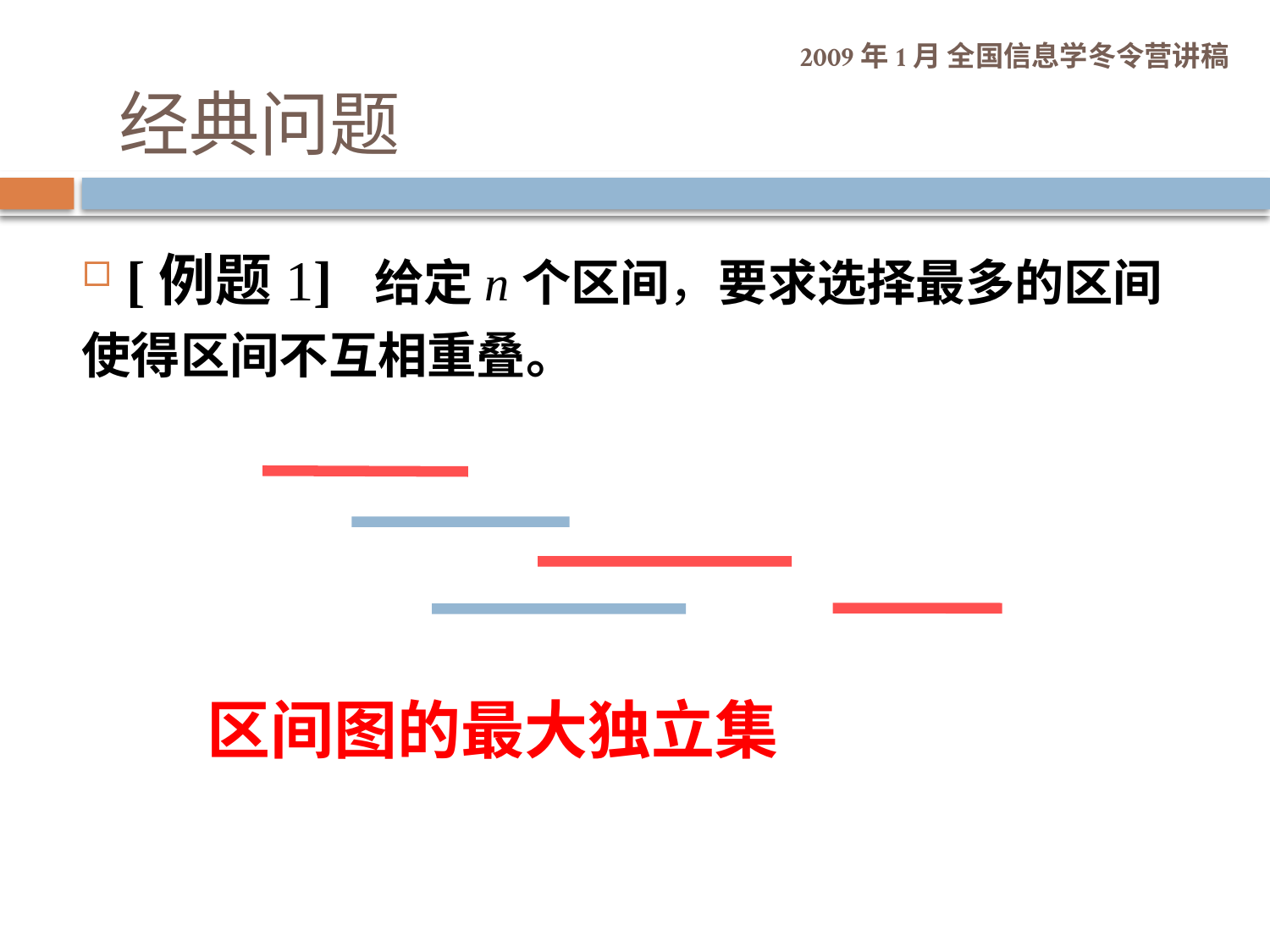

经典问题
[例题1]  给定n个区间，要求选择最多的区间
使得区间不互相重叠。

区间图的最大独立集